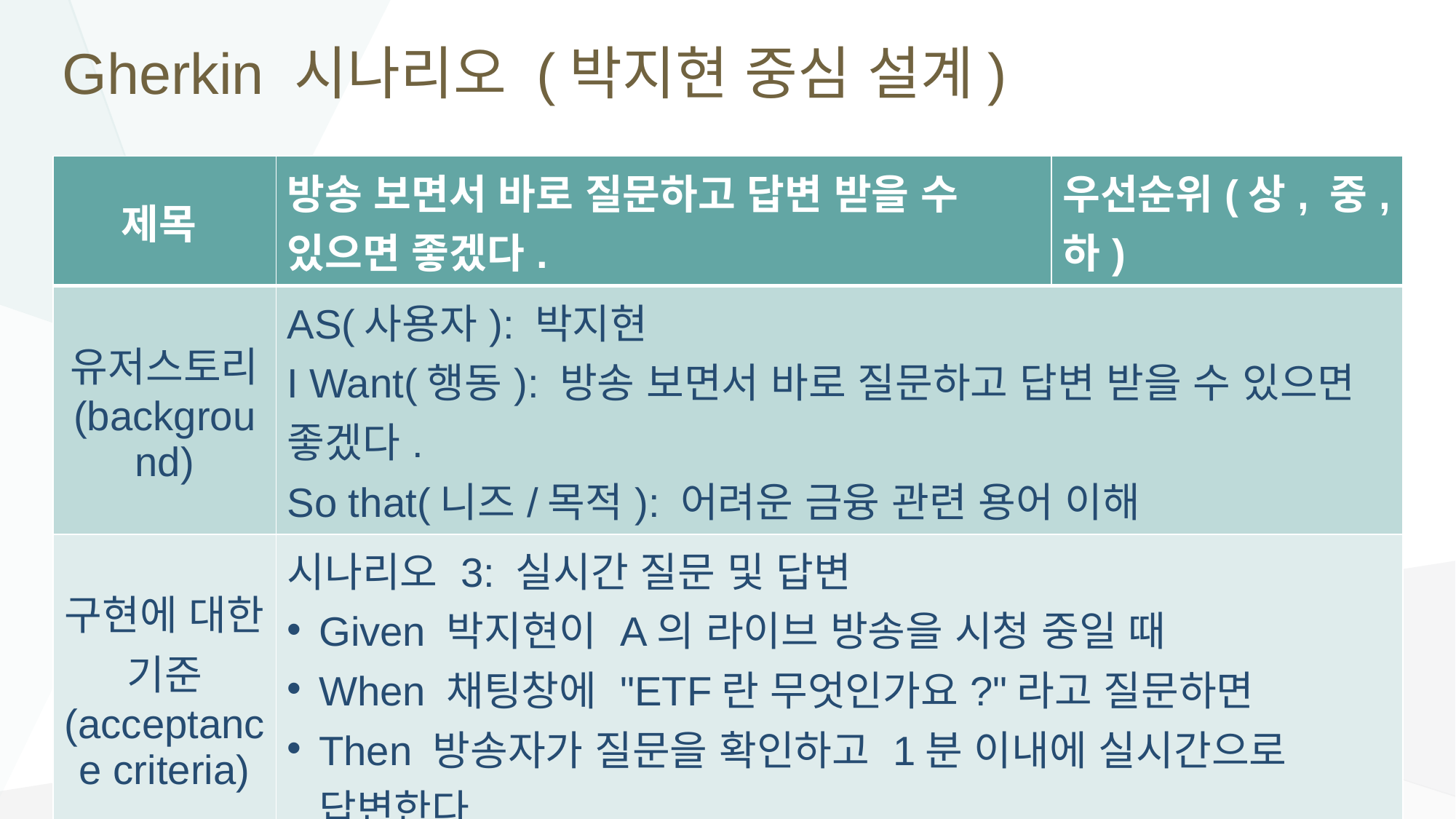

# Gherkin 시나리오 (박지현 중심 설계)
| 제목 | 방송 보면서 바로 질문하고 답변 받을 수 있으면 좋겠다. | 우선순위(상, 중, 하) |
| --- | --- | --- |
| 유저스토리 (background) | AS(사용자): 박지현 I Want(행동): 방송 보면서 바로 질문하고 답변 받을 수 있으면 좋겠다. So that(니즈/목적): 어려운 금융 관련 용어 이해 |  |
| 구현에 대한 기준 (acceptance criteria) | 시나리오 3: 실시간 질문 및 답변 Given 박지현이 A의 라이브 방송을 시청 중일 때 When 채팅창에 "ETF란 무엇인가요?"라고 질문하면 Then 방송자가 질문을 확인하고 1분 이내에 실시간으로 답변한다 |  |
| 비고 |  |  |